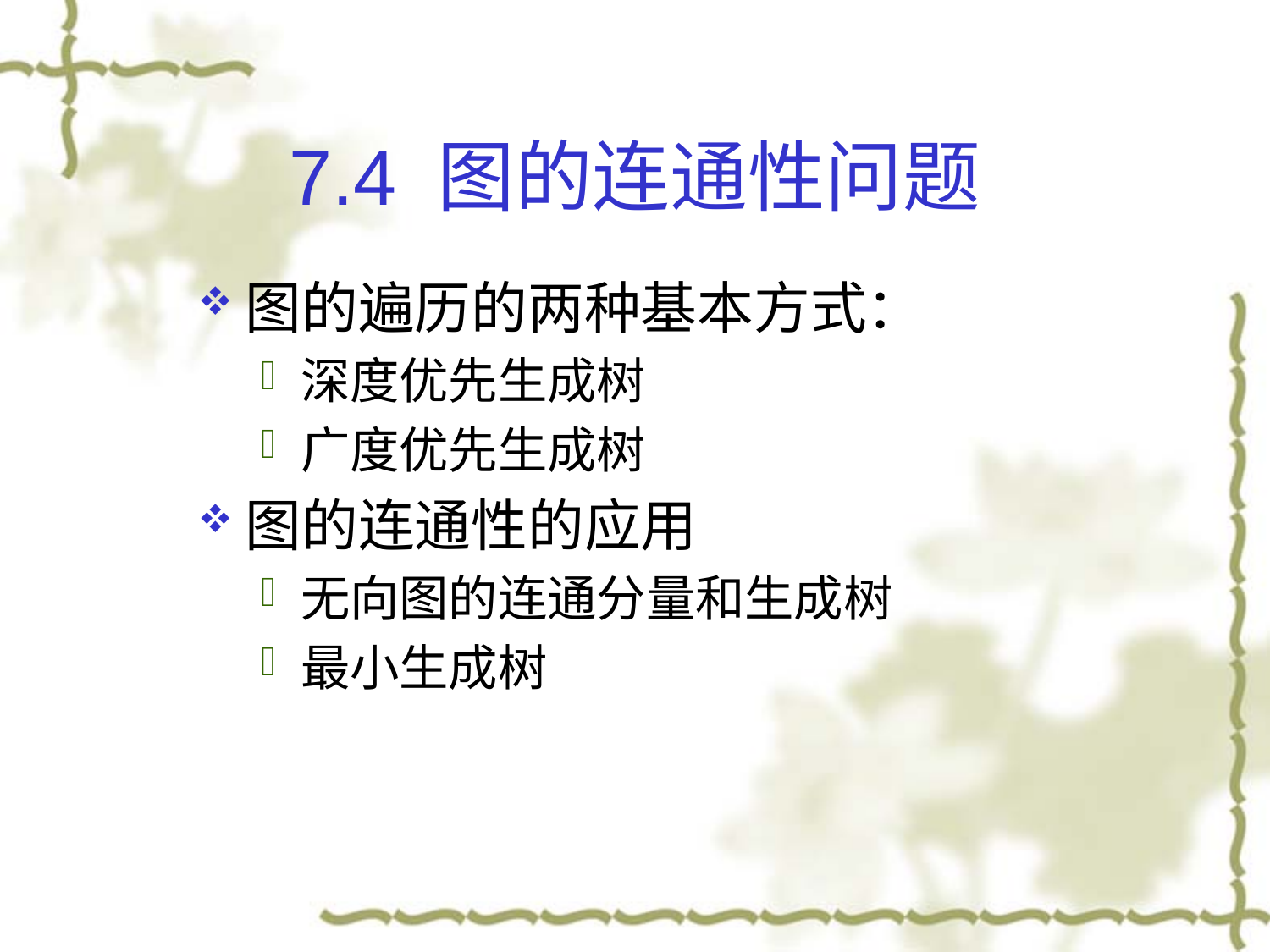

# 7.4 图的连通性问题
图的遍历的两种基本方式：
深度优先生成树
广度优先生成树
图的连通性的应用
无向图的连通分量和生成树
最小生成树